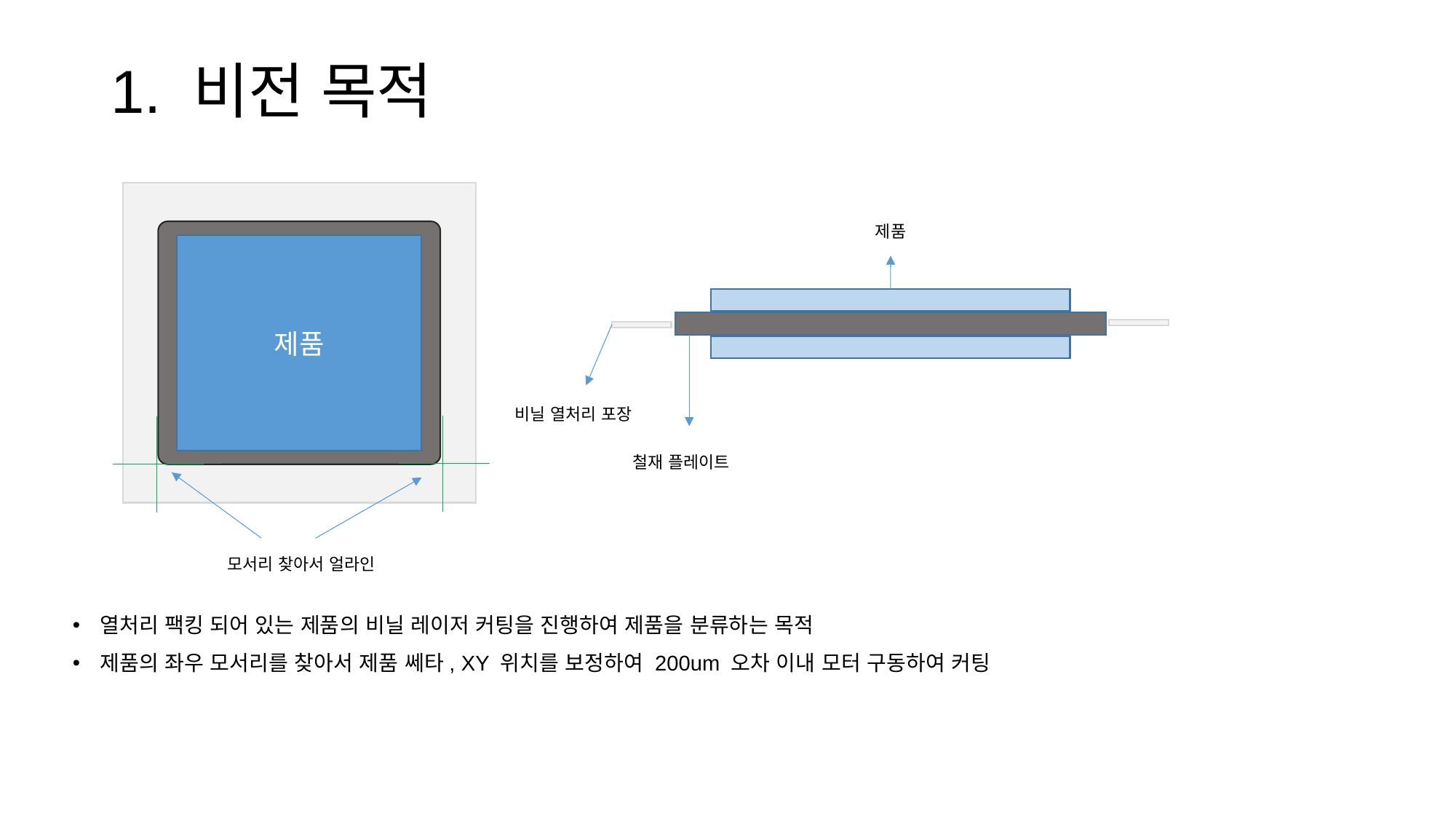

# 1. 비전 목적

제품

제품

비닐 열처리 포장
철재 플레이트
모서리 찾아서 얼라인
열처리 팩킹 되어 있는 제품의 비닐 레이저 커팅을 진행하여 제품을 분류하는 목적
제품의 좌우 모서리를 찾아서 제품 쎄타, XY 위치를 보정하여 200um 오차 이내 모터 구동하여 커팅